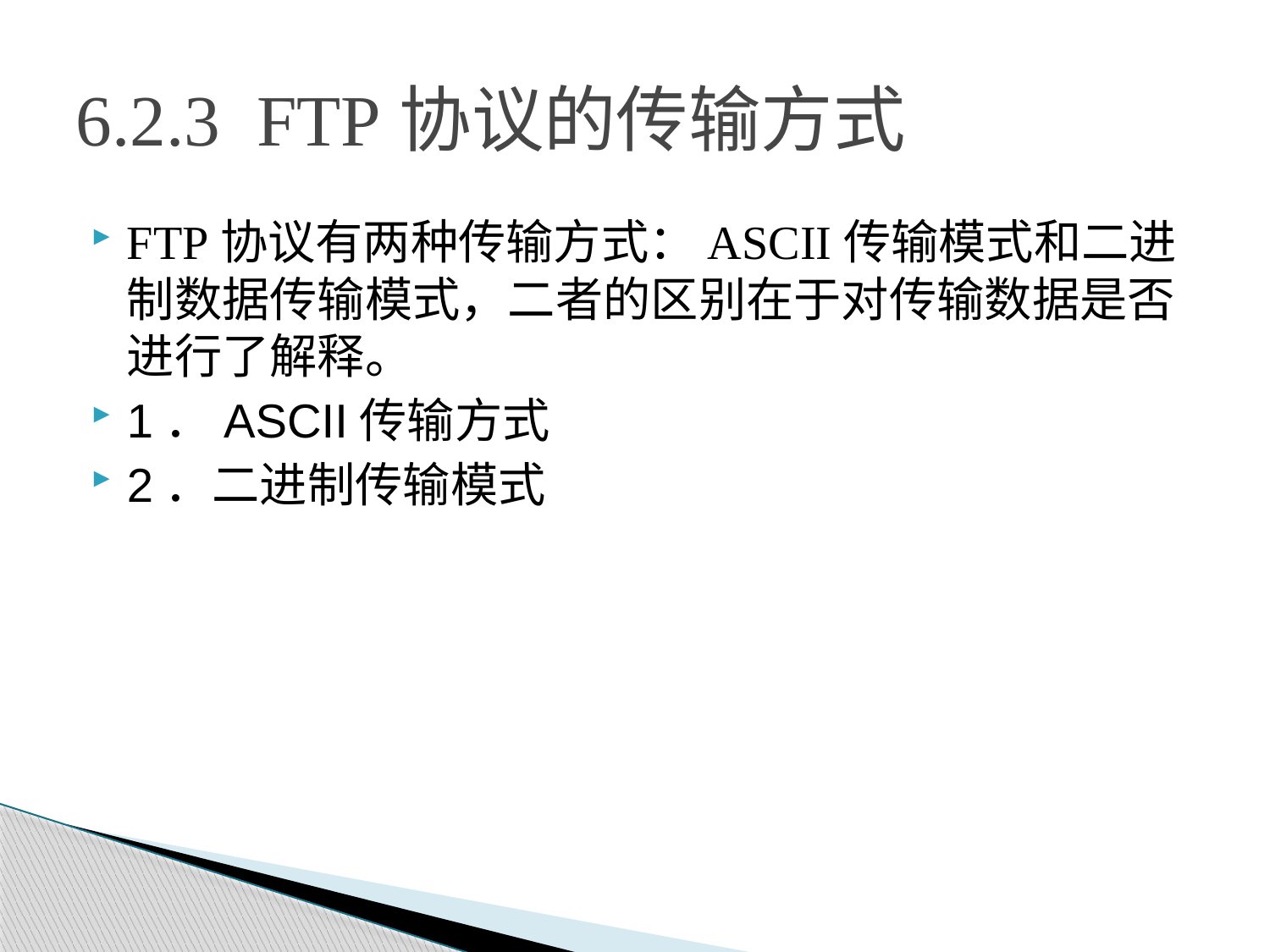

# 6.2.3  FTP协议的传输方式
FTP协议有两种传输方式：ASCII传输模式和二进制数据传输模式，二者的区别在于对传输数据是否进行了解释。
1．ASCII传输方式
2．二进制传输模式